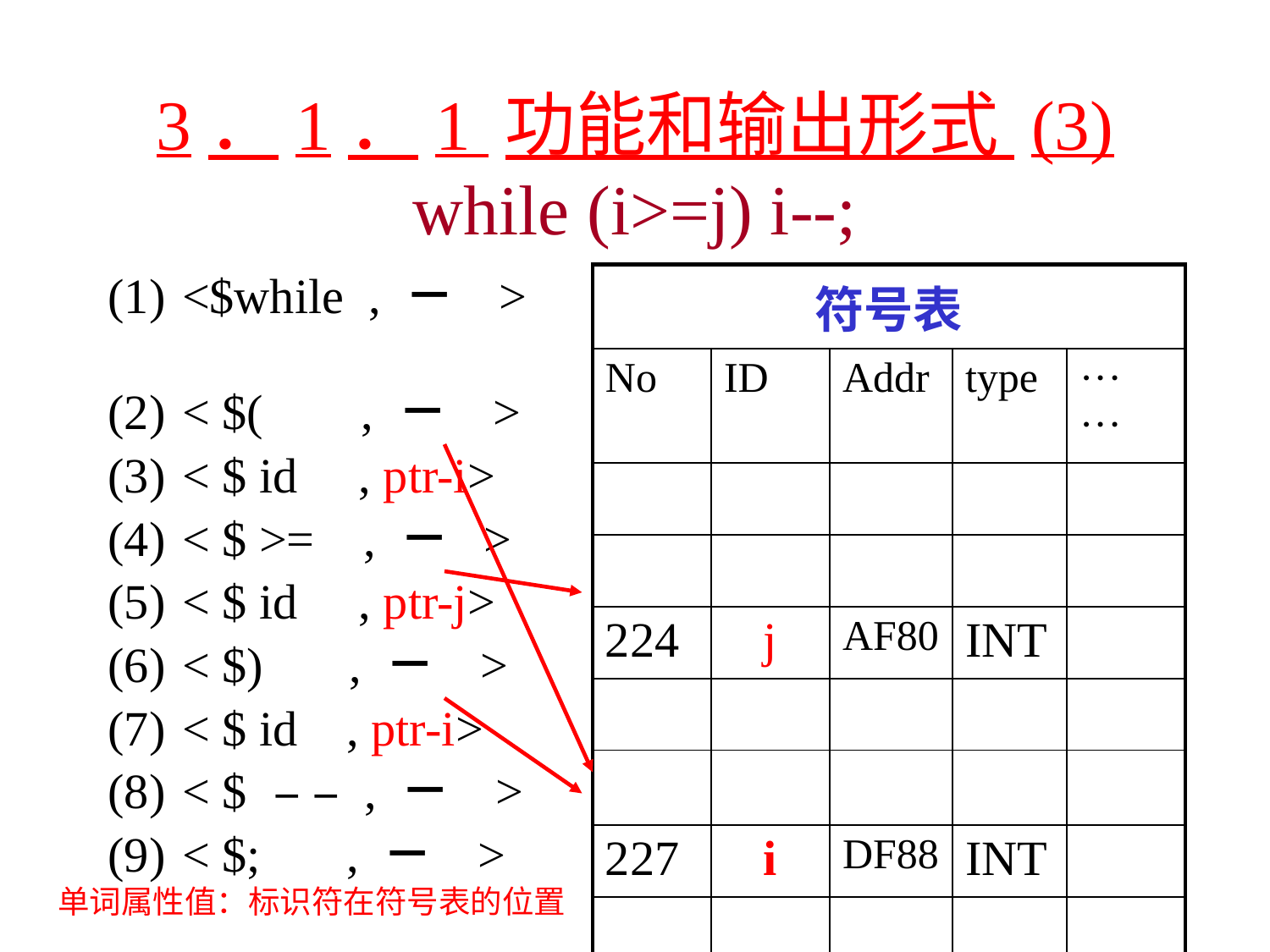

# 3．1．1 功能和输出形式 (3) while (i>=j) i--;
<$while  , －   >
< $(        , －   >
< $ id     , ptr-i>
< $ >=    , －  >
< $ id     , ptr-j>
< $)       , －   >
< $ id    , ptr-i>
< $ － － , －   >
< $;       , －   >
| 符号表 |  |  |  |  |
| --- | --- | --- | --- | --- |
| No | ID | Addr | type | ··· ··· |
|  |  |  |  |  |
|  |  |  |  |  |
| 224 | j | AF80 | INT |  |
|  |  |  |  |  |
|  |  |  |  |  |
| 227 | i | DF88 | INT |  |
|  |  |  |  |  |

单词属性值：标识符在符号表的位置